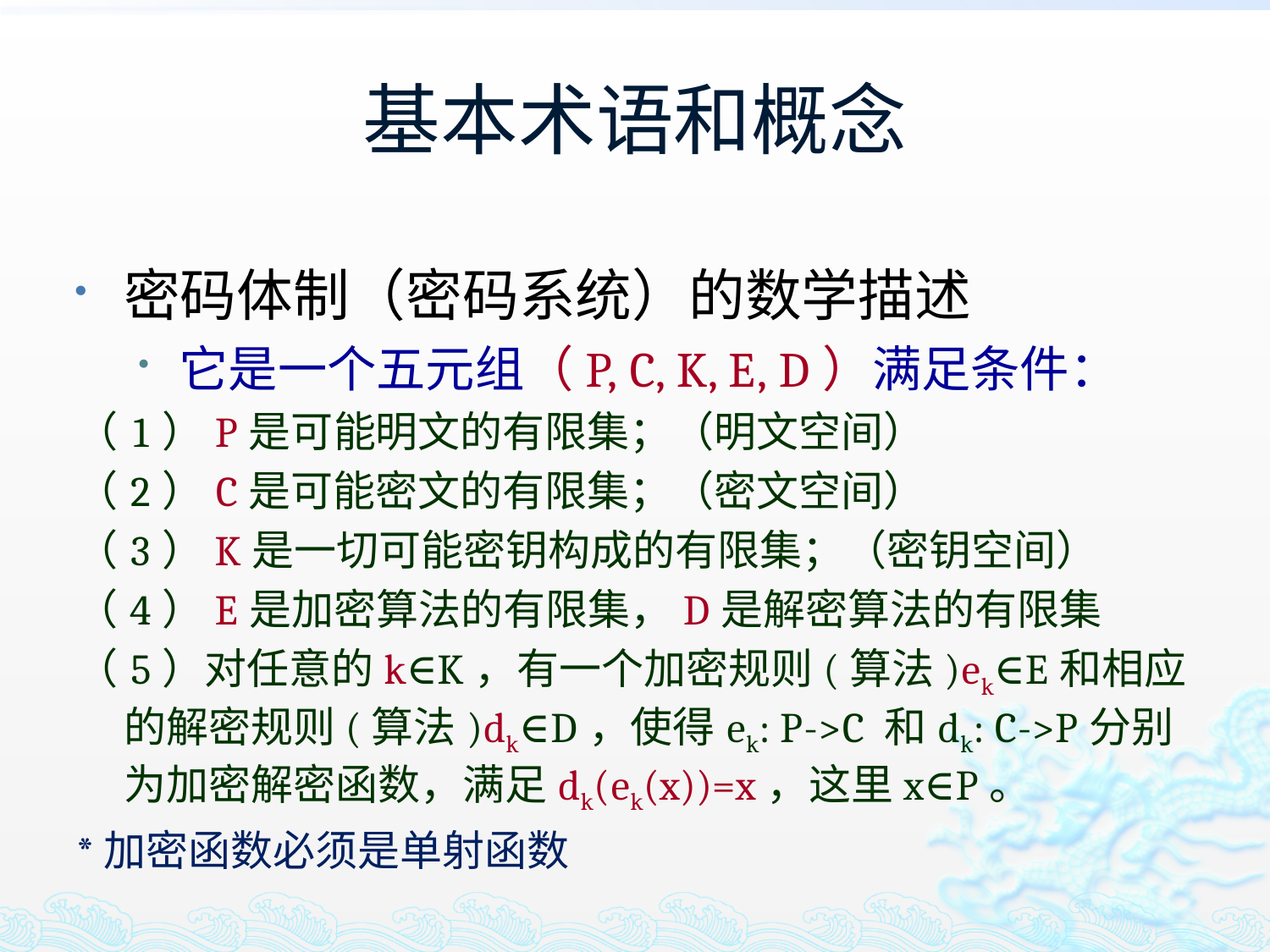

# 基本术语和概念
密码体制（密码系统）的数学描述
它是一个五元组（P, C, K, E, D）满足条件：
（1）P是可能明文的有限集；（明文空间）
（2）C是可能密文的有限集；（密文空间）
（3）K是一切可能密钥构成的有限集；（密钥空间）
（4）E是加密算法的有限集，D是解密算法的有限集
（5）对任意的k∈K，有一个加密规则(算法)ek∈E和相应的解密规则(算法)dk∈D，使得ek: P->C 和dk: C->P分别为加密解密函数，满足dk(ek(x))=x，这里x∈P。
*加密函数必须是单射函数